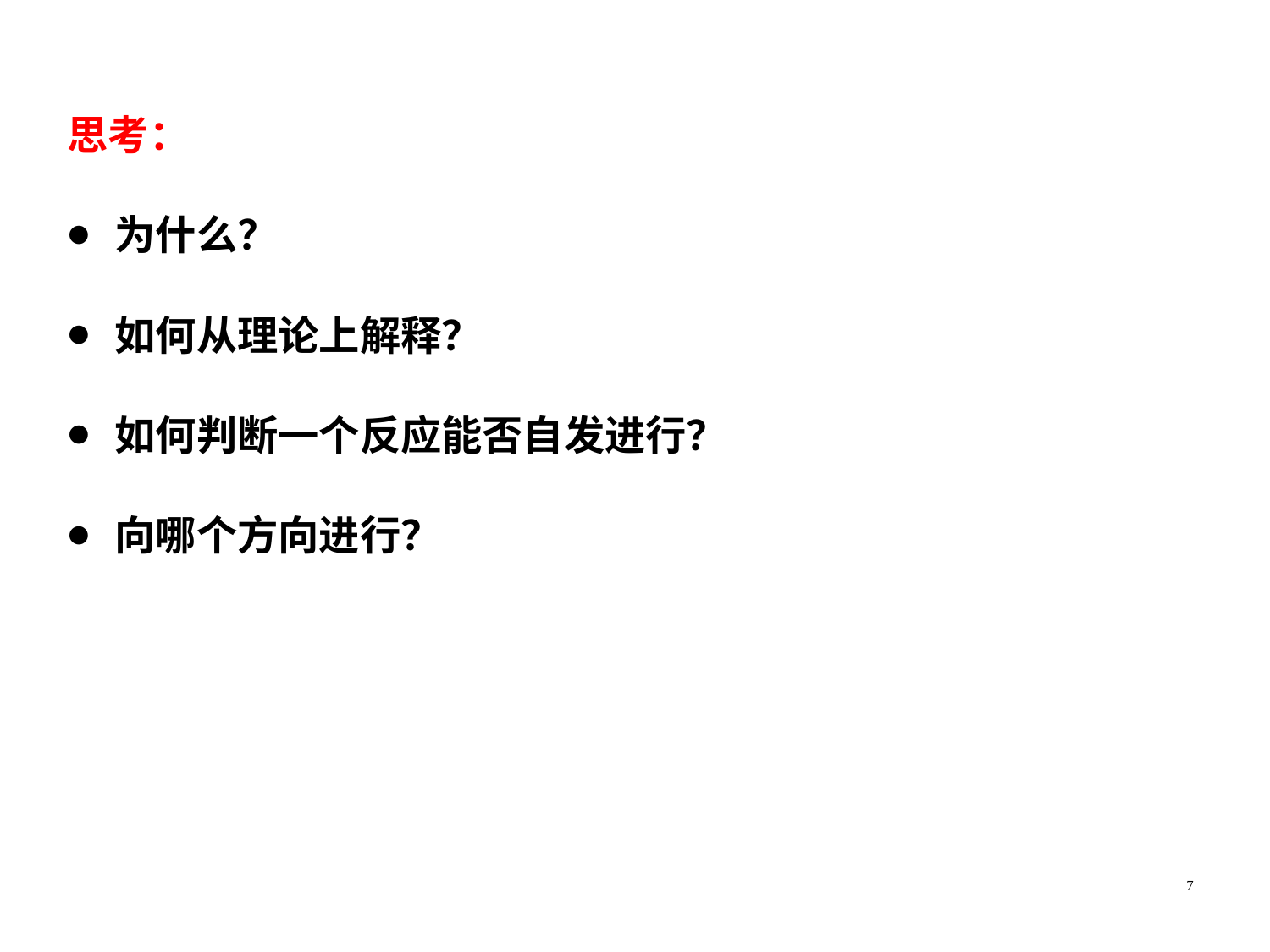

思考：
为什么？
如何从理论上解释？
如何判断一个反应能否自发进行？
向哪个方向进行？
7